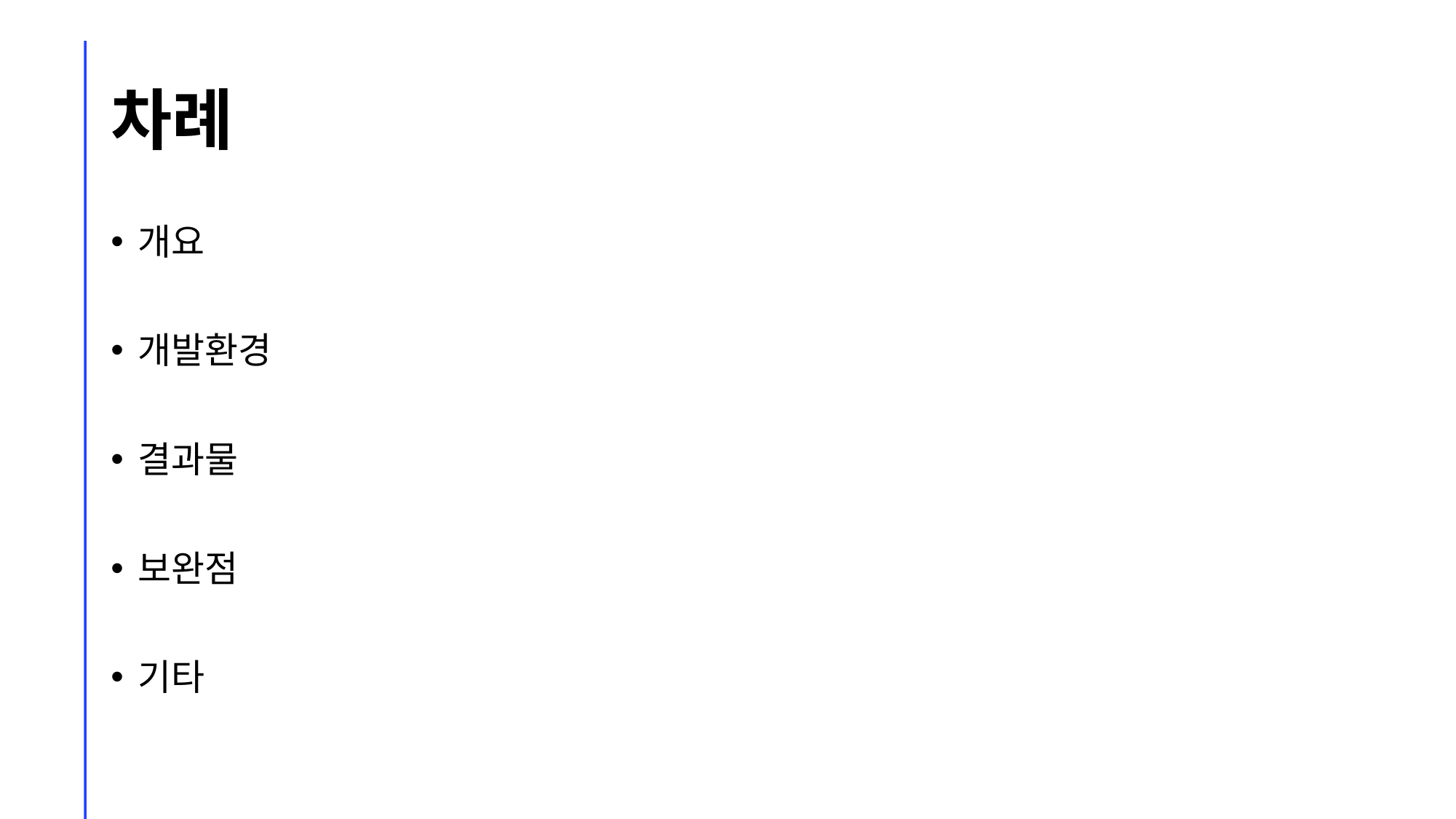

# 차례
개요

개발환경

결과물

보완점

기타